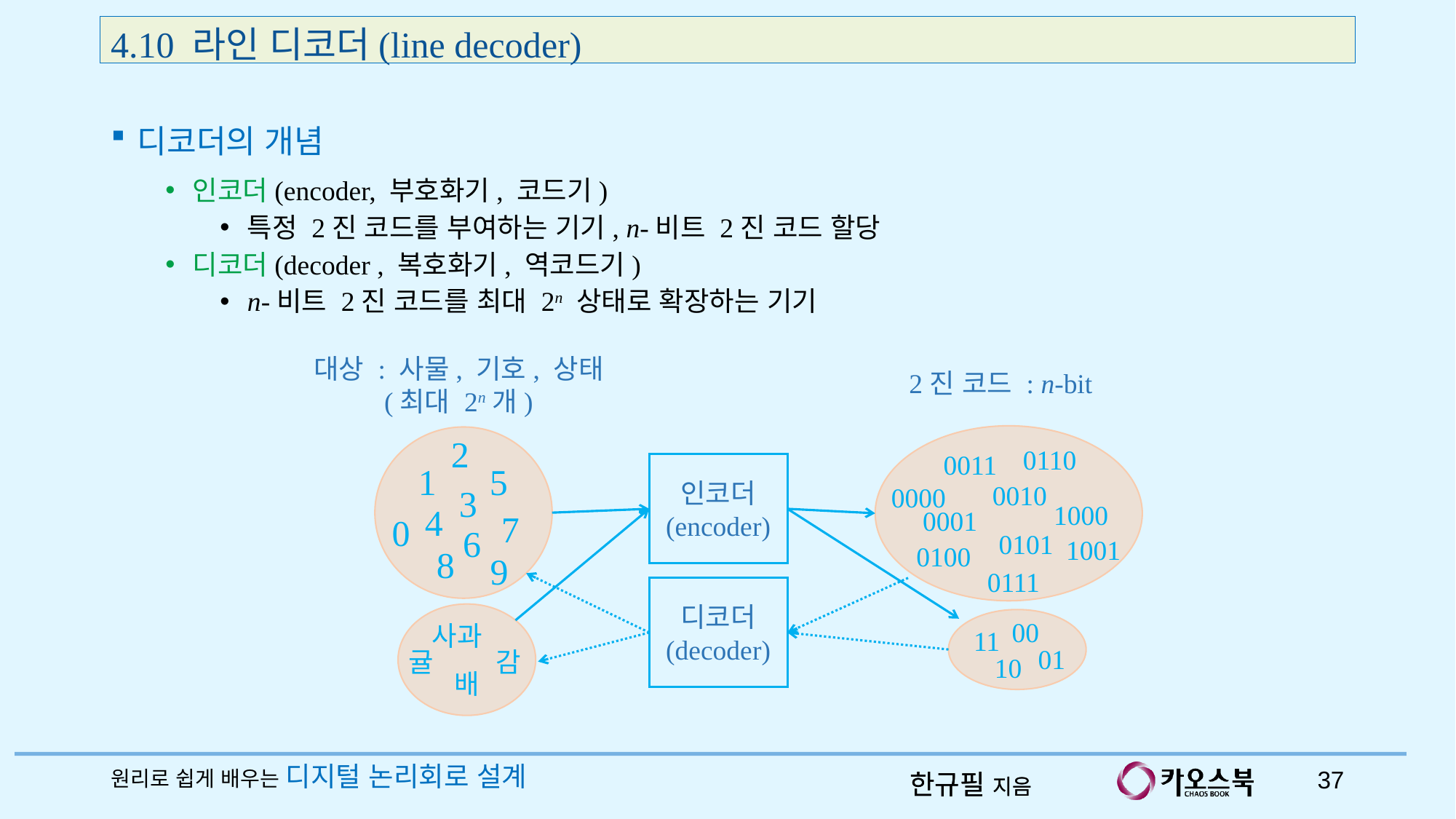

4.10 라인 디코더(line decoder)
디코더의 개념
인코더(encoder, 부호화기, 코드기)
특정 2진 코드를 부여하는 기기, n-비트 2진 코드 할당
디코더(decoder , 복호화기, 역코드기)
n-비트 2진 코드를 최대 2n 상태로 확장하는 기기
대상 : 사물, 기호, 상태
(최대 2n개)
2진 코드 : n-bit

2

0110
0011
1
5
인코더
(encoder)
0010
3
0000
1000
4
0001
7
0
6
0101
1001
0100
8
9
0111
디코더
(decoder)

00
사과
11
01
귤
감
10
배
원리로 쉽게 배우는 디지털 논리회로 설계
37